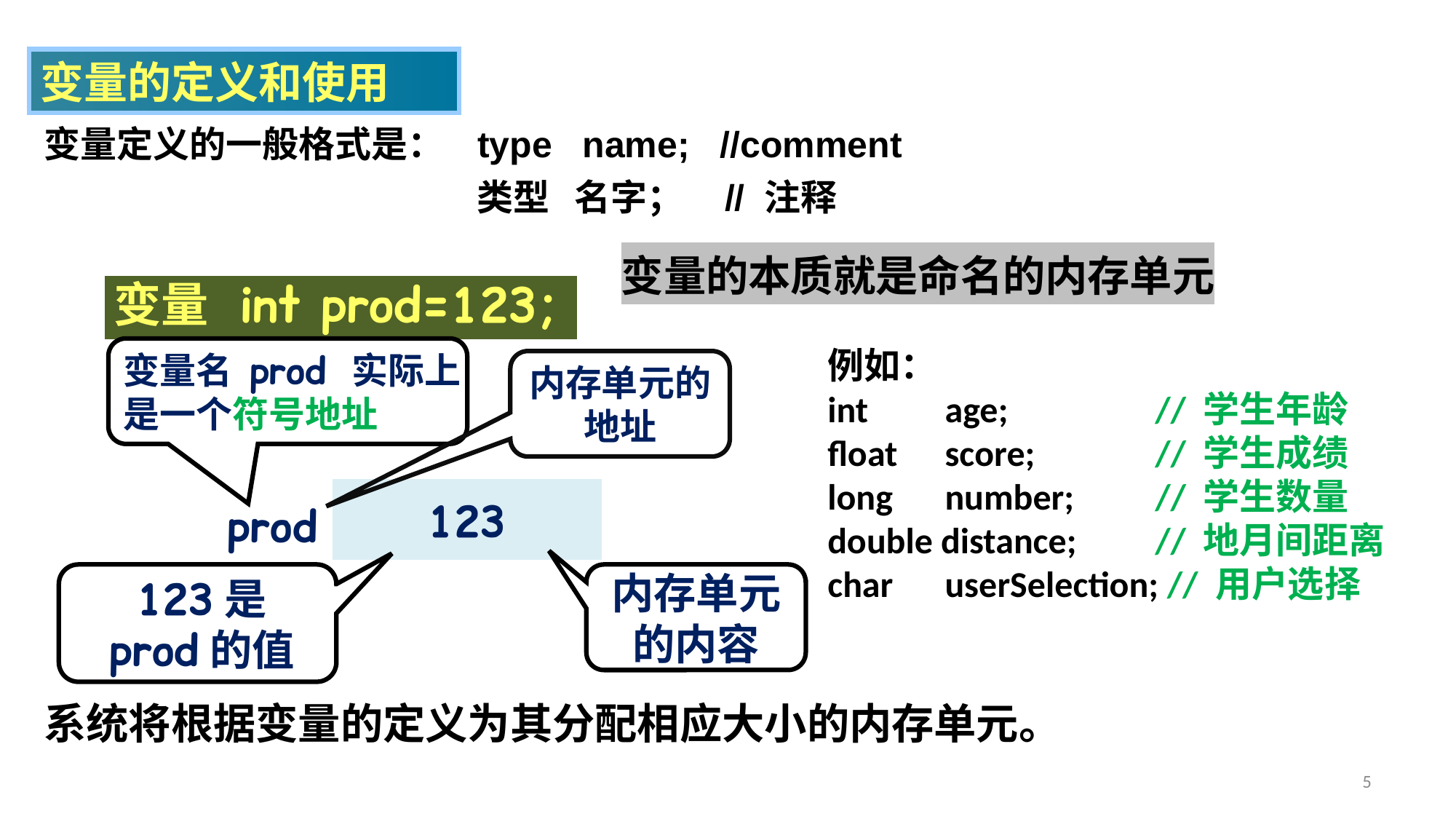

变量的定义和使用
变量定义的一般格式是：   type   name;   //comment
　　　　　　　　　　　    类型   名字；    // 注释
变量的本质就是命名的内存单元
变量  int prod=123;
例如：
int	 age;     	// 学生年龄
float	 score;  	// 学生成绩
long	 number;  	// 学生数量
double distance; 	// 地月间距离
char	 userSelection; // 用户选择
变量名 prod 实际上是一个符号地址
内存单元的地址
123
prod
123是
prod的值
内存单元的内容
系统将根据变量的定义为其分配相应大小的内存单元。
5